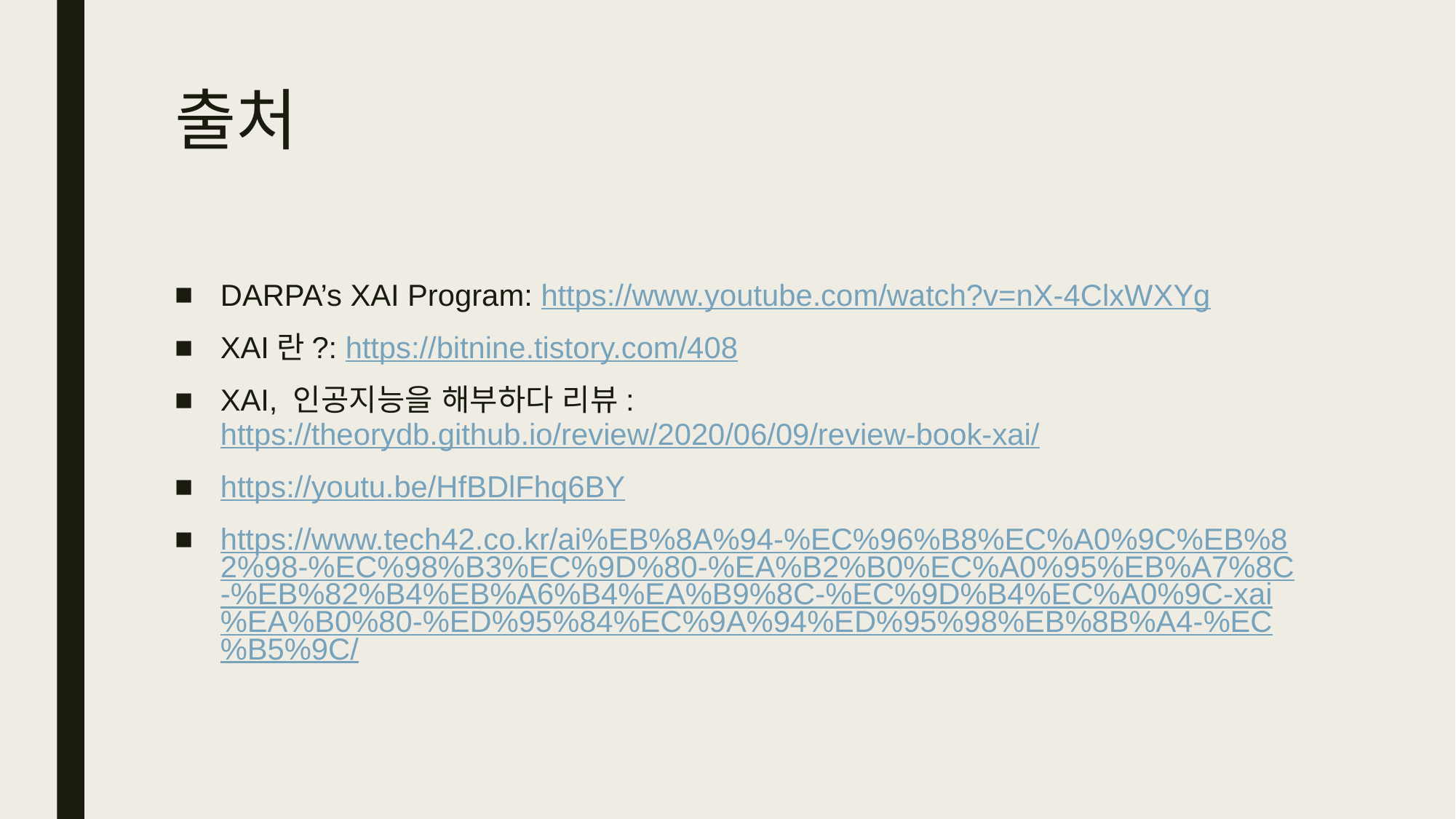

# 출처
DARPA’s XAI Program: https://www.youtube.com/watch?v=nX-4ClxWXYg
XAI란?: https://bitnine.tistory.com/408
XAI, 인공지능을 해부하다 리뷰: https://theorydb.github.io/review/2020/06/09/review-book-xai/
https://youtu.be/HfBDlFhq6BY
https://www.tech42.co.kr/ai%EB%8A%94-%EC%96%B8%EC%A0%9C%EB%82%98-%EC%98%B3%EC%9D%80-%EA%B2%B0%EC%A0%95%EB%A7%8C-%EB%82%B4%EB%A6%B4%EA%B9%8C-%EC%9D%B4%EC%A0%9C-xai%EA%B0%80-%ED%95%84%EC%9A%94%ED%95%98%EB%8B%A4-%EC%B5%9C/